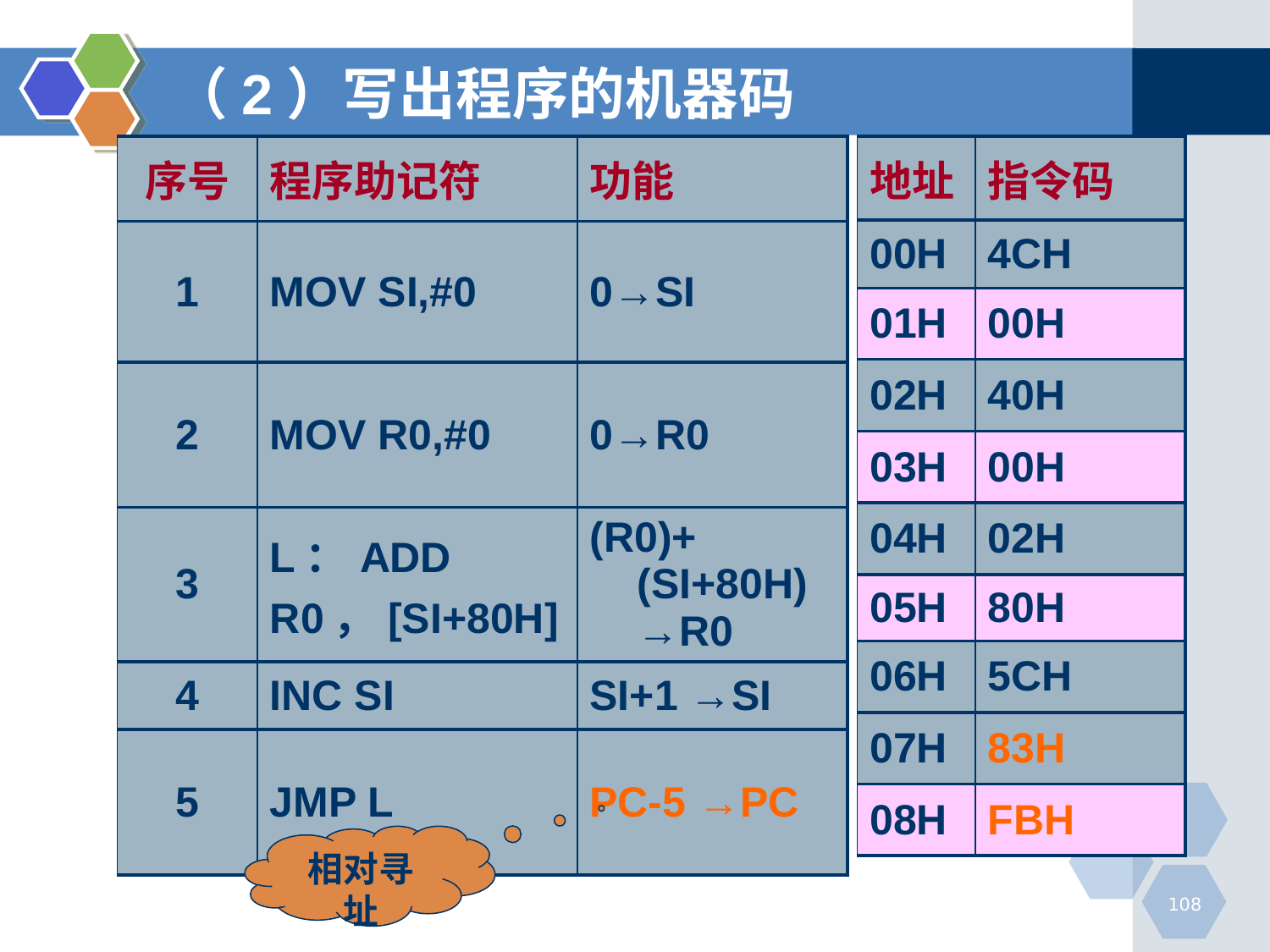

# （2）写出程序的机器码
| 序号 | 程序助记符 | 功能 |
| --- | --- | --- |
| 1 | MOV SI,#0 | 0→SI |
| 2 | MOV R0,#0 | 0→R0 |
| 3 | L：ADD R0，[SI+80H] | (R0)+(SI+80H) →R0 |
| 4 | INC SI | SI+1 →SI |
| 5 | JMP L | PC-5 →PC |
| 地址 | 指令码 |
| --- | --- |
| 00H | 4CH |
| 01H | 00H |
| 02H | 40H |
| 03H | 00H |
| 04H | 02H |
| 05H | 80H |
| 06H | 5CH |
| 07H | 83H |
| 08H | FBH |
相对寻址
108